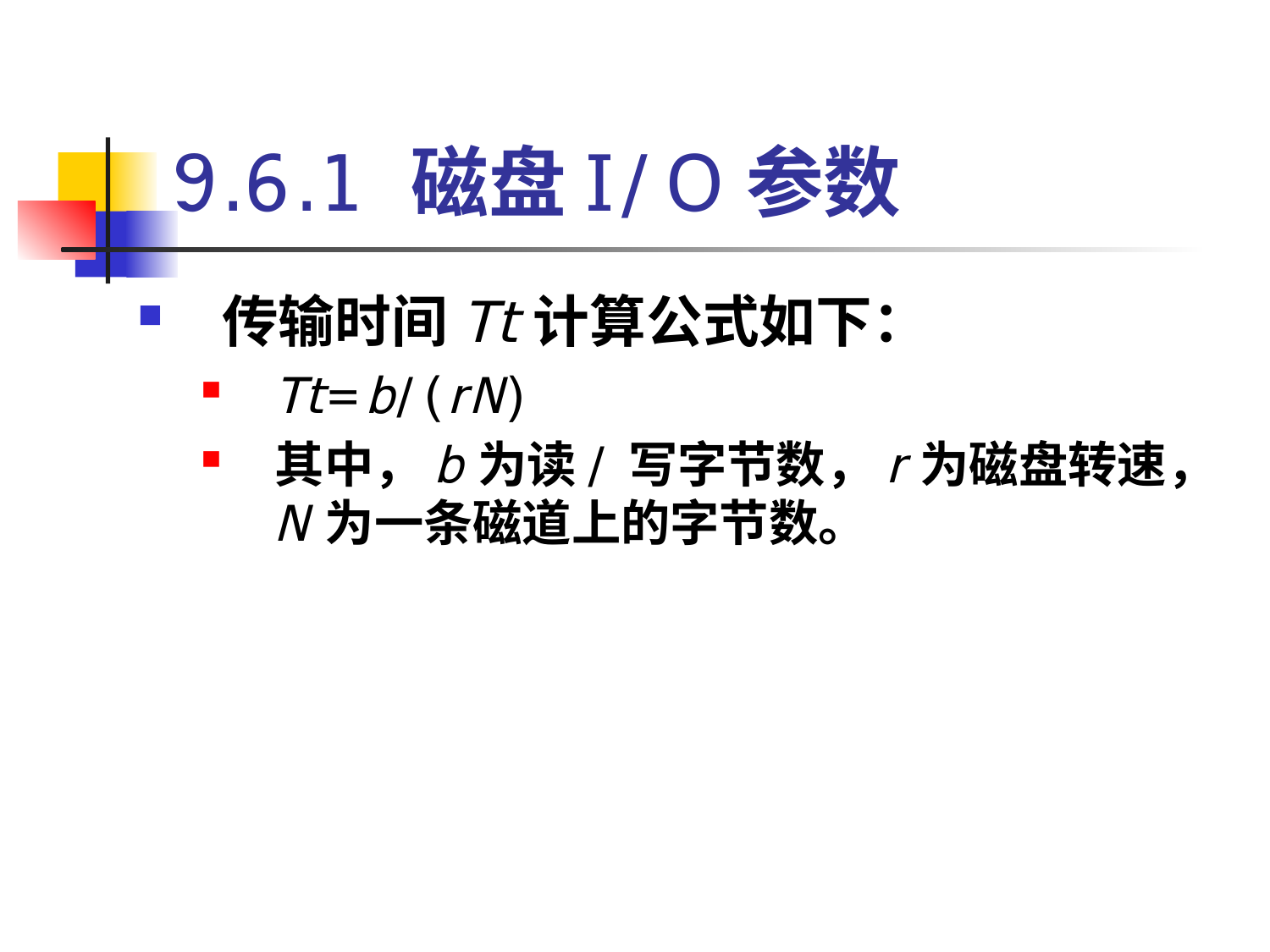

# 9.6.1 磁盘I/O参数
传输时间Tt计算公式如下：
Tt=b/(rN)
其中，b为读/写字节数，r为磁盘转速，N为一条磁道上的字节数。